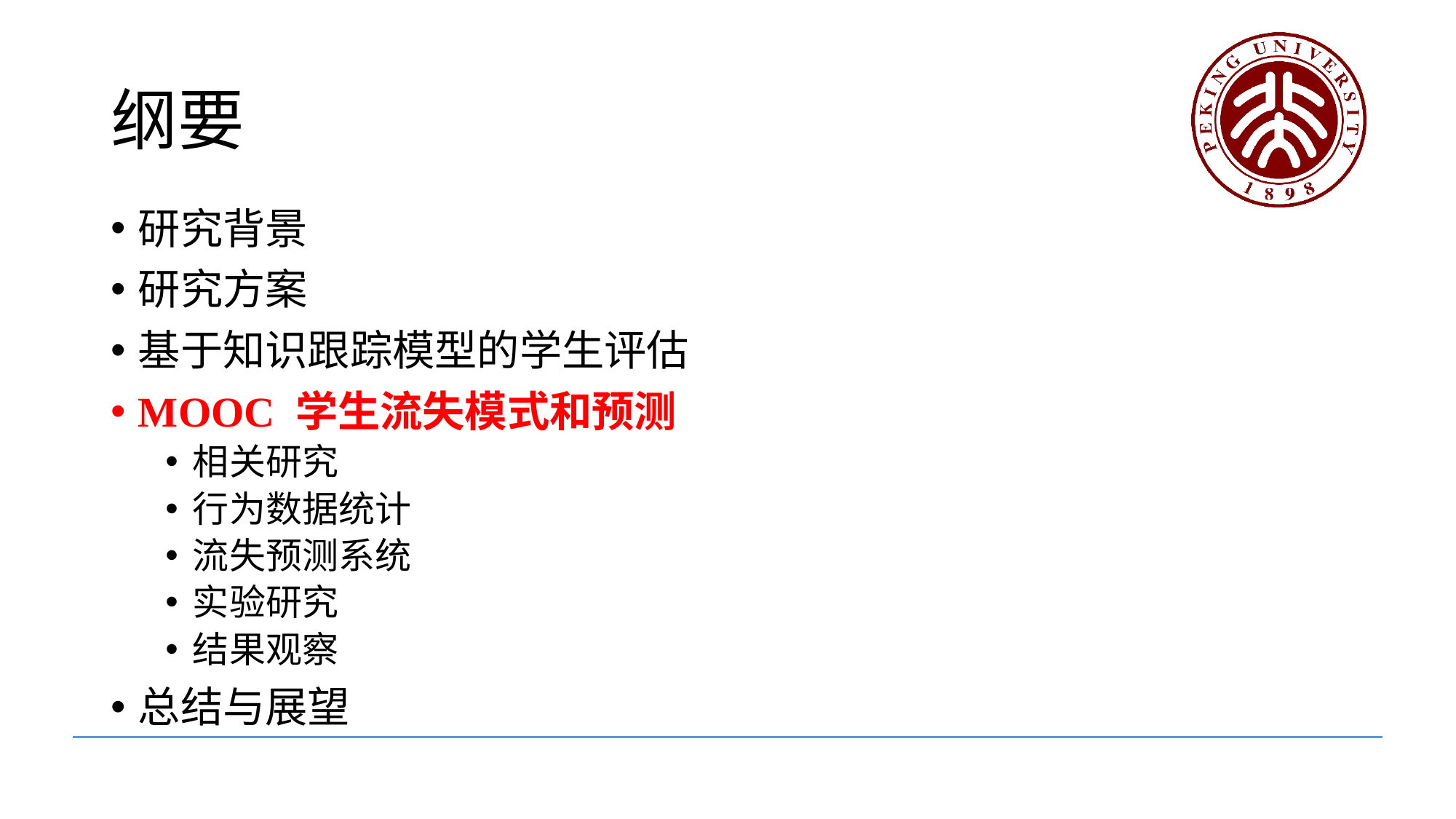

# 纲要
研究背景
研究方案
基于知识跟踪模型的学生评估
MOOC 学生流失模式和预测
相关研究
行为数据统计
流失预测系统
实验研究
结果观察
总结与展望